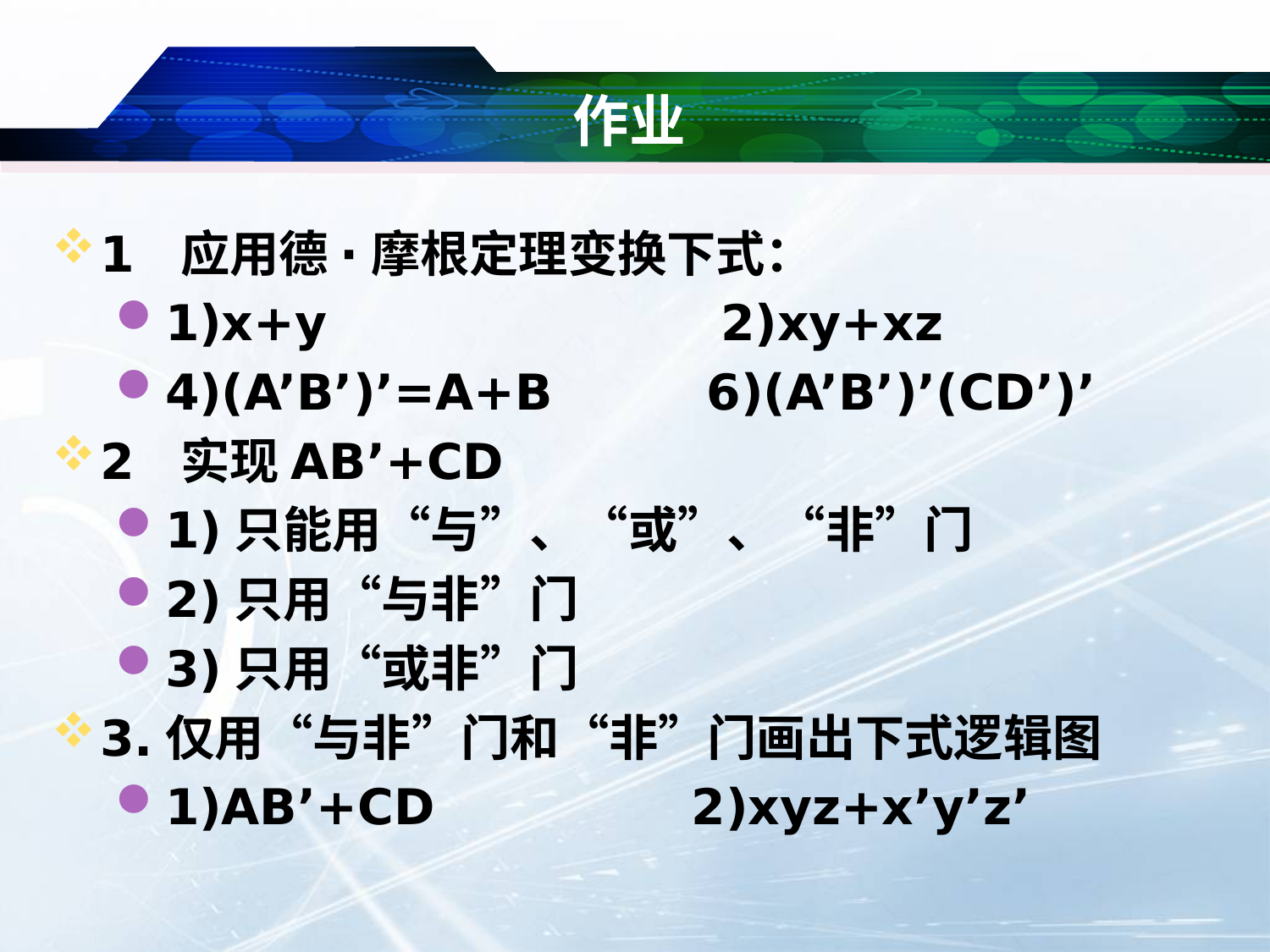

# 作业
1  应用德·摩根定理变换下式：
1)x+y                       2)xy+xz
4)(A’B’)’=A+B         6)(A’B’)’(CD’)’
2  实现AB’+CD
1)只能用“与”、“或”、“非”门
2)只用“与非”门
3)只用“或非”门
3.仅用“与非”门和“非”门画出下式逻辑图
1)AB’+CD               2)xyz+x’y’z’